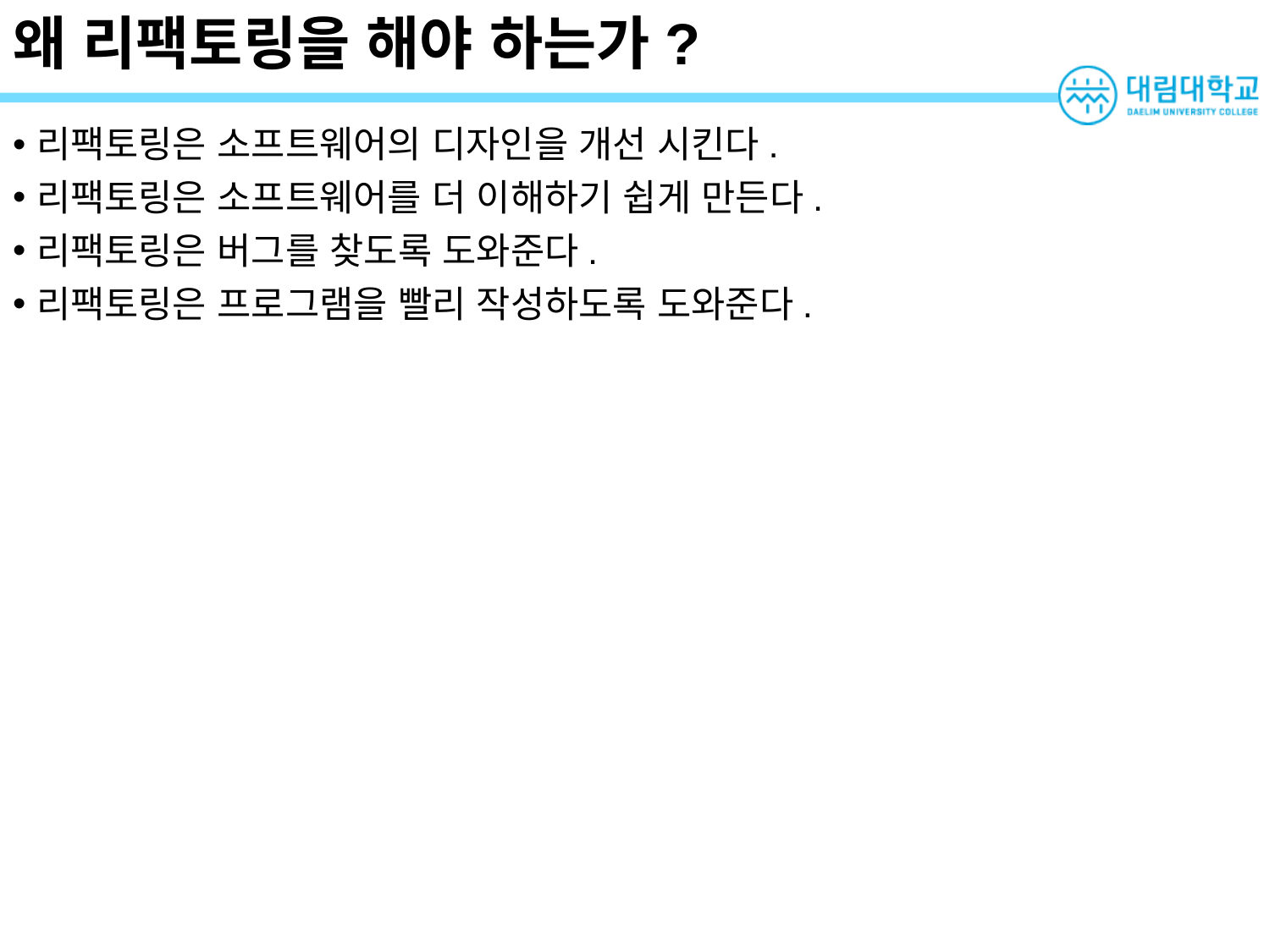

# 왜 리팩토링을 해야 하는가?
리팩토링은 소프트웨어의 디자인을 개선 시킨다.
리팩토링은 소프트웨어를 더 이해하기 쉽게 만든다.
리팩토링은 버그를 찾도록 도와준다.
리팩토링은 프로그램을 빨리 작성하도록 도와준다.